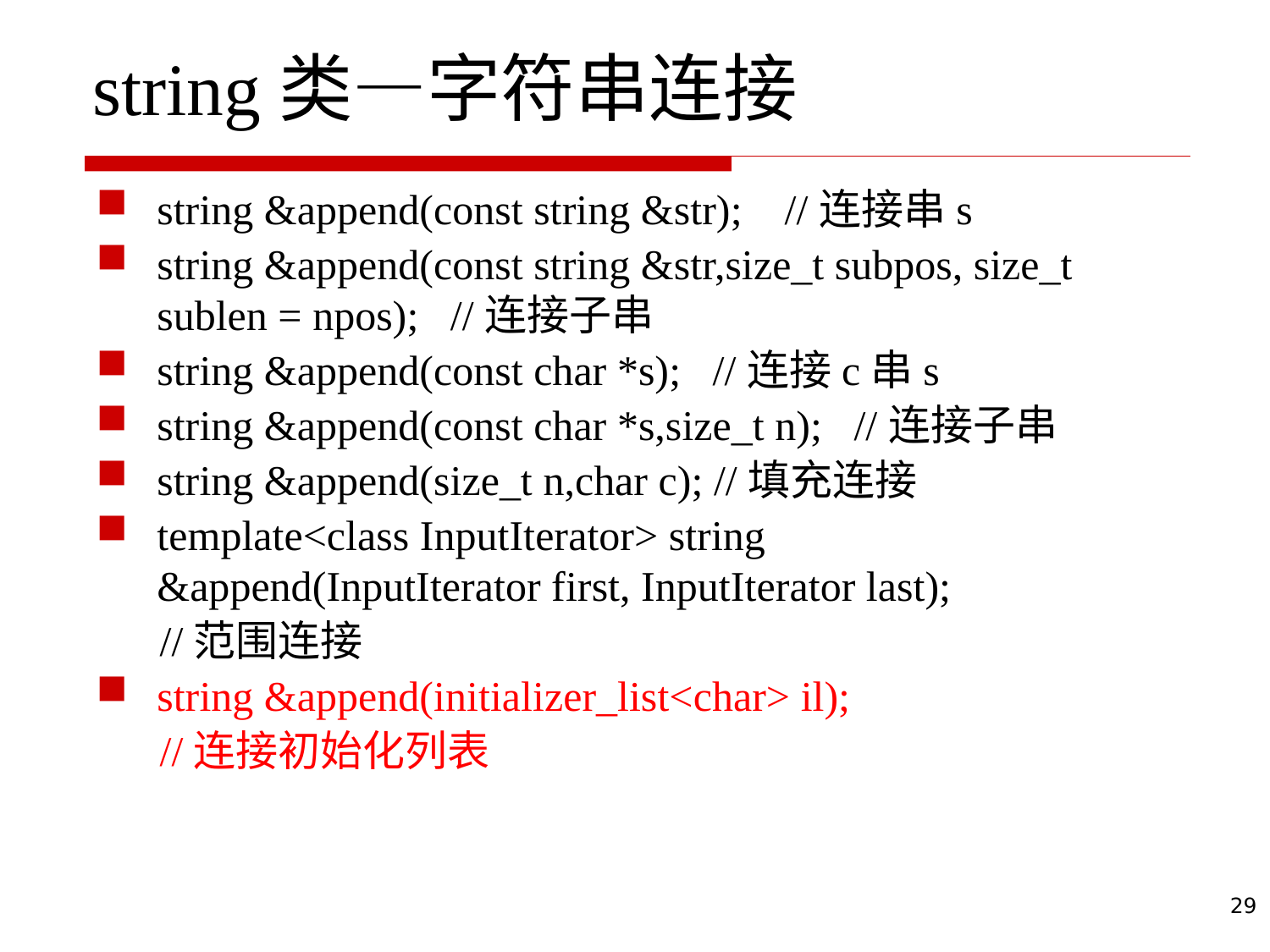

# string类—字符串连接
string &append(const string &str);    //连接串s
string &append(const string &str,size_t subpos, size_t sublen = npos);   //连接子串
string &append(const char *s);   //连接c串s
string &append(const char *s,size_t n);   //连接子串
string &append(size_t n,char c); //填充连接
template<class InputIterator> string &append(InputIterator first, InputIterator last);
      //范围连接
string &append(initializer_list<char> il);
      //连接初始化列表
29